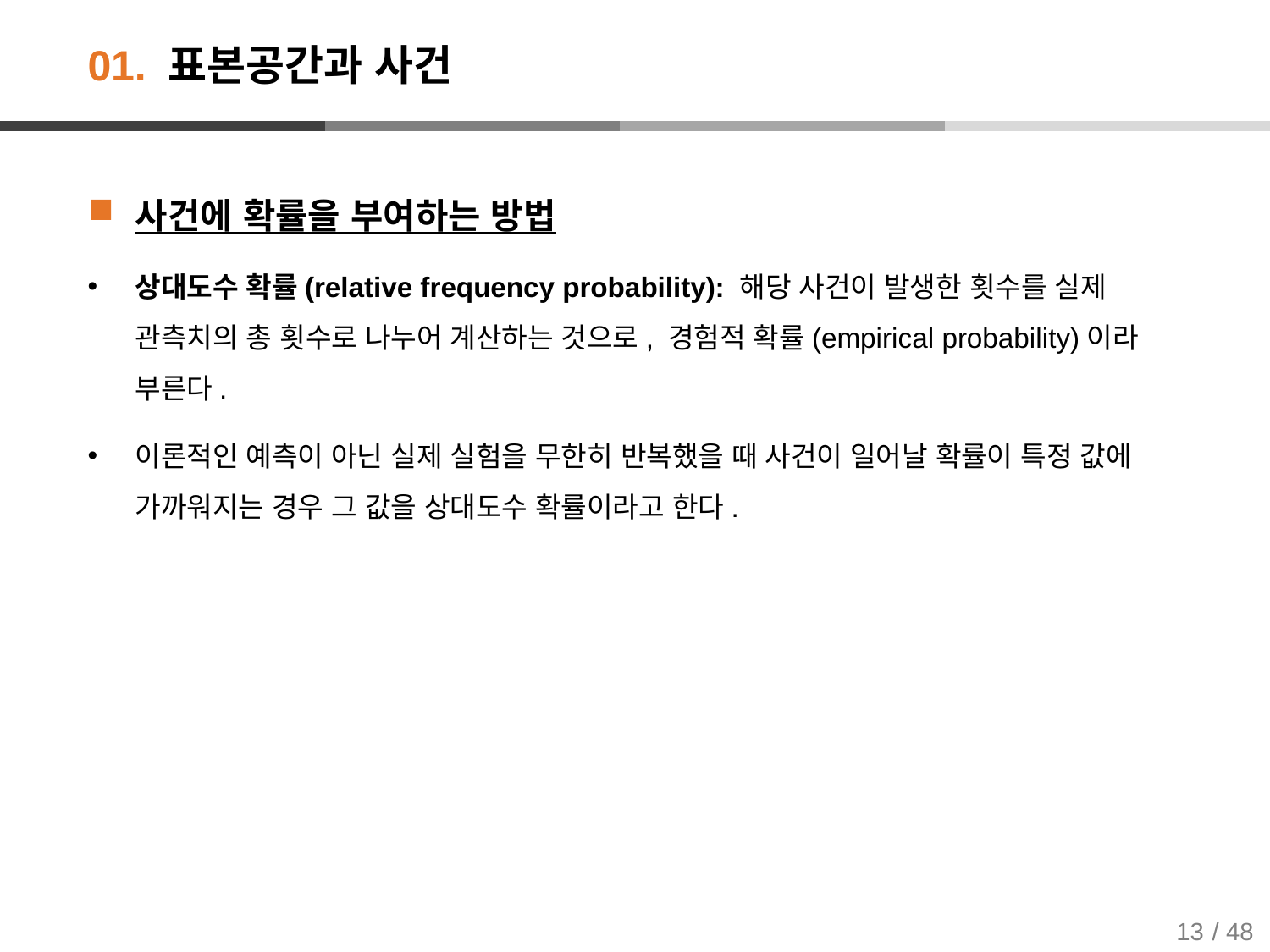

# 01. 표본공간과 사건
사건에 확률을 부여하는 방법
상대도수 확률(relative frequency probability): 해당 사건이 발생한 횟수를 실제 관측치의 총 횟수로 나누어 계산하는 것으로, 경험적 확률(empirical probability)이라 부른다.
이론적인 예측이 아닌 실제 실험을 무한히 반복했을 때 사건이 일어날 확률이 특정 값에 가까워지는 경우 그 값을 상대도수 확률이라고 한다.